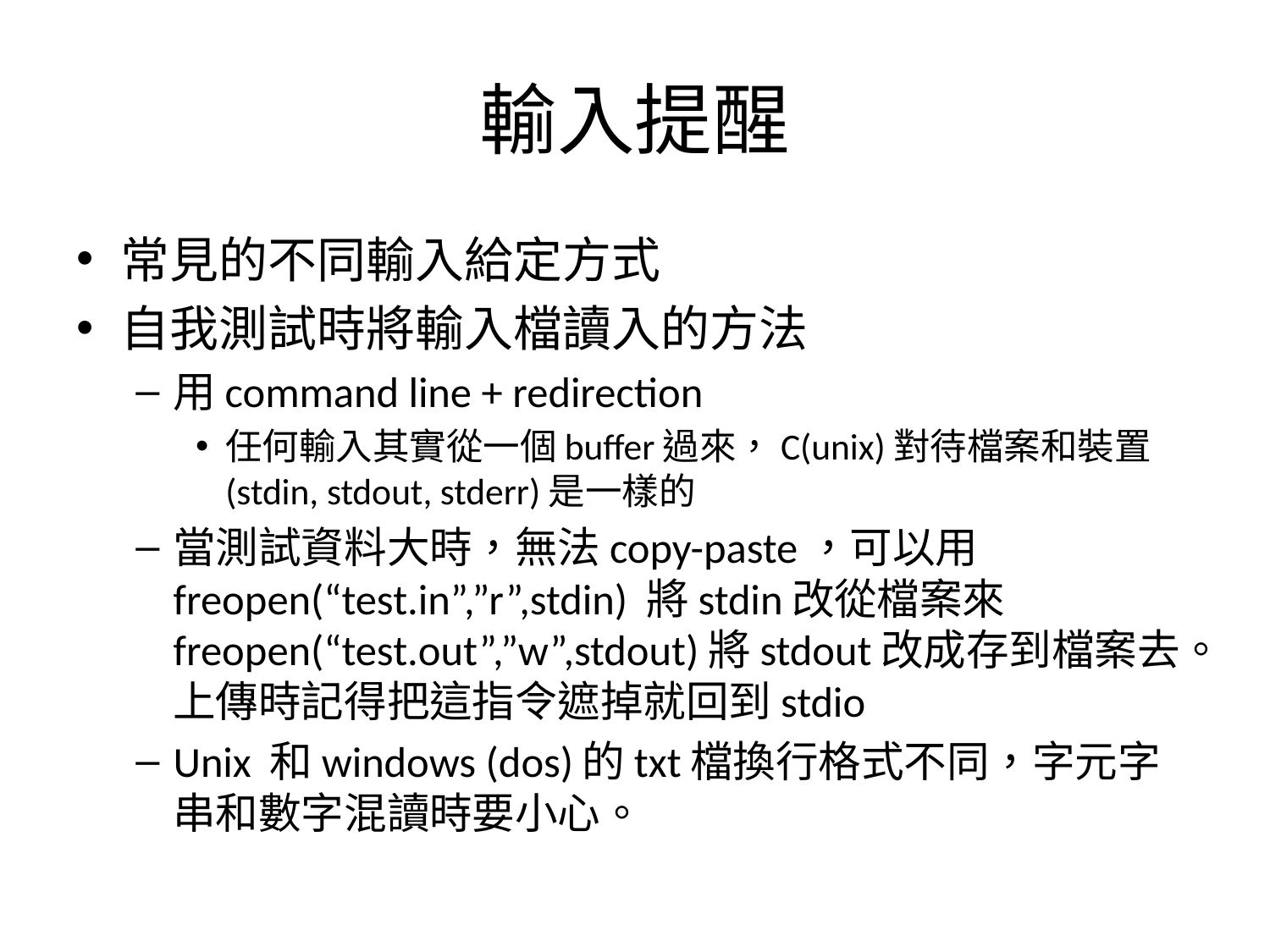

# 輸入提醒
常見的不同輸入給定方式
自我測試時將輸入檔讀入的方法
用command line + redirection
任何輸入其實從一個buffer過來，C(unix)對待檔案和裝置(stdin, stdout, stderr)是一樣的
當測試資料大時，無法copy-paste，可以用freopen(“test.in”,”r”,stdin) 將stdin改從檔案來
freopen(“test.out”,”w”,stdout)將stdout改成存到檔案去。上傳時記得把這指令遮掉就回到stdio
Unix 和windows (dos)的txt檔換行格式不同，字元字串和數字混讀時要小心。